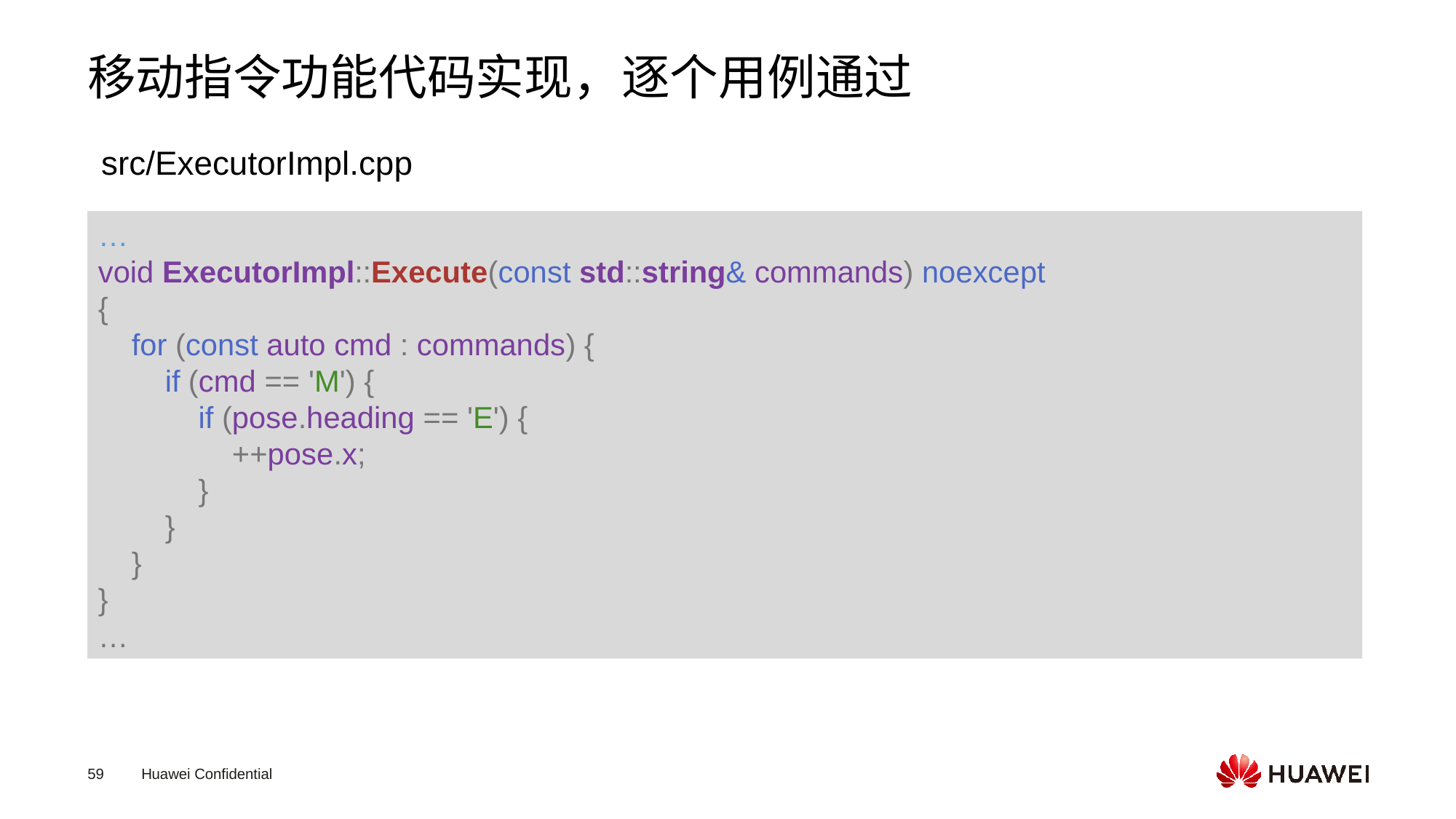

# 移动指令功能代码实现，逐个用例通过
src/ExecutorImpl.cpp
…
void ExecutorImpl::Execute(const std::string& commands) noexcept
{
    for (const auto cmd : commands) {
        if (cmd == 'M') {
            if (pose.heading == 'E') {
                ++pose.x;
            }
        }
    }
}
…